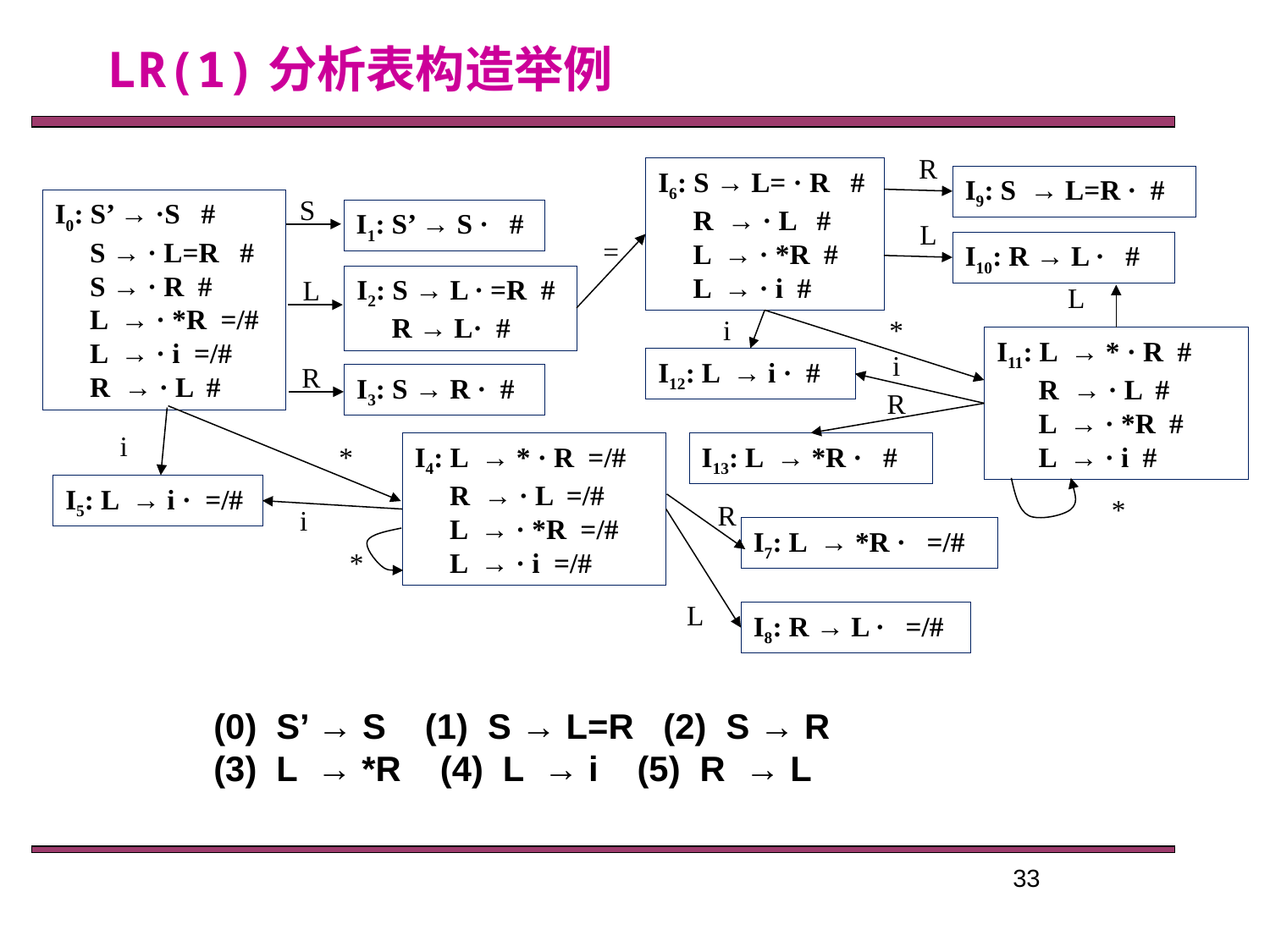

LR(1)分析表构造举例
R
I6: S → L= · R   #
     R  → · L   #
     L  → · *R  #
     L  → · i  #
I9: S  → L=R ·  #
S
I0: S’ → ·S   #
     S → · L=R   #
     S → · R  #
     L  → · *R  =/#
     L  → · i  =/#
     R  → · L  #
I1: S’ → S ·   #
L
=
I10: R → L ·   #
I2: S → L · =R  #
     R → L·  #
L
L
i
*
I11: L  → * · R  #
      R  → · L  #
      L  → · *R  #
      L  → · i  #
i
I12: L  → i ·  #
R
I3: S → R ·  #
R
i
*
I4: L  → * · R  =/#
     R  → · L  =/#
     L  → · *R  =/#
     L  → · i  =/#
I13: L  → *R ·   #
I5: L  → i ·  =/#

*
R
i
I7: L  → *R ·   =/#

*
L
I8: R → L ·   =/#
(0)  S’ → S    (1)  S → L=R   (2)  S → R
(3)  L  → *R    (4)  L  → i    (5)  R  → L
33